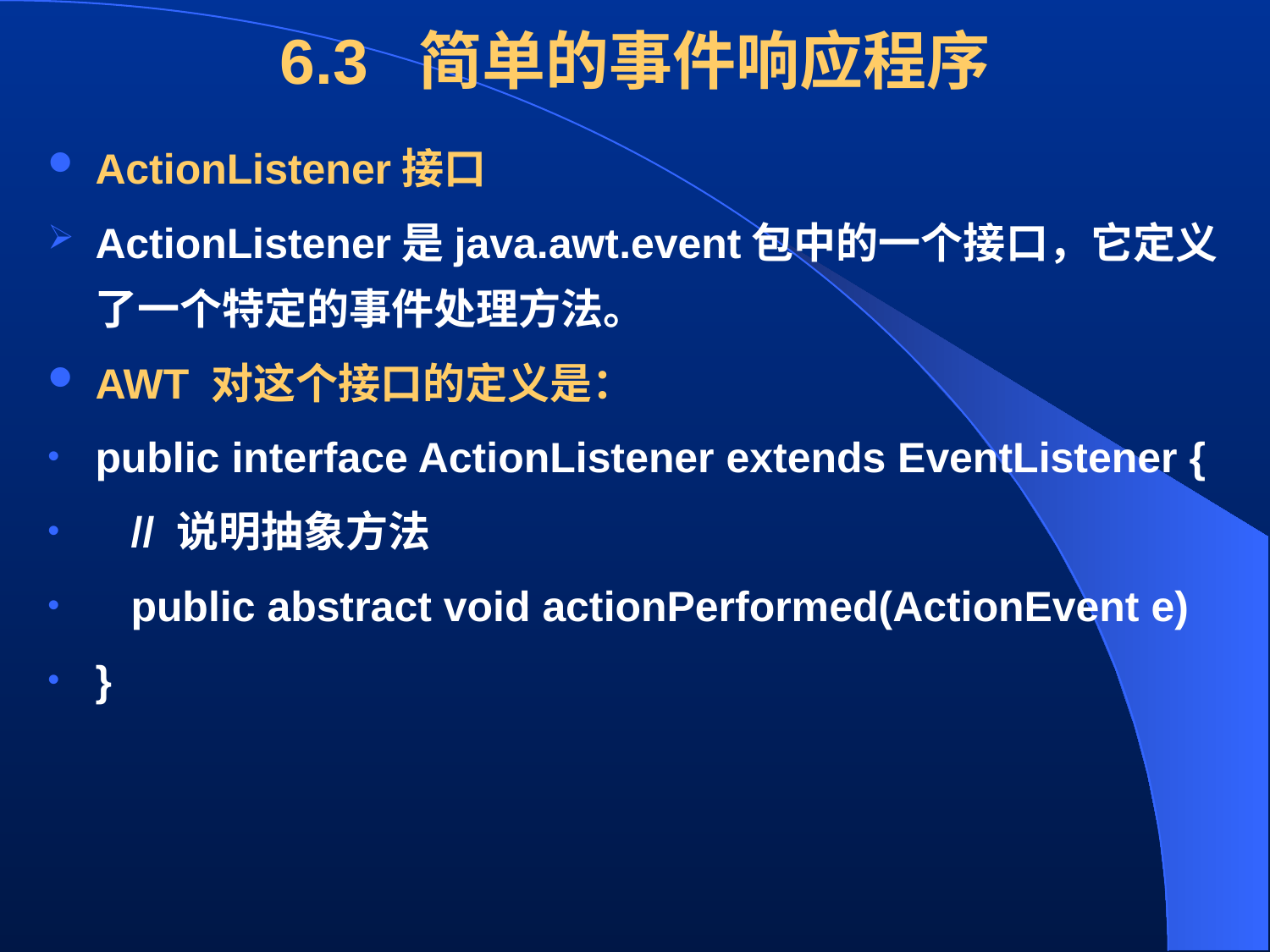

# 6.3  简单的事件响应程序
ActionListener接口
ActionListener是java.awt.event包中的一个接口，它定义了一个特定的事件处理方法。
AWT 对这个接口的定义是：
public interface ActionListener extends EventListener {
   // 说明抽象方法
   public abstract void actionPerformed(ActionEvent e)
}